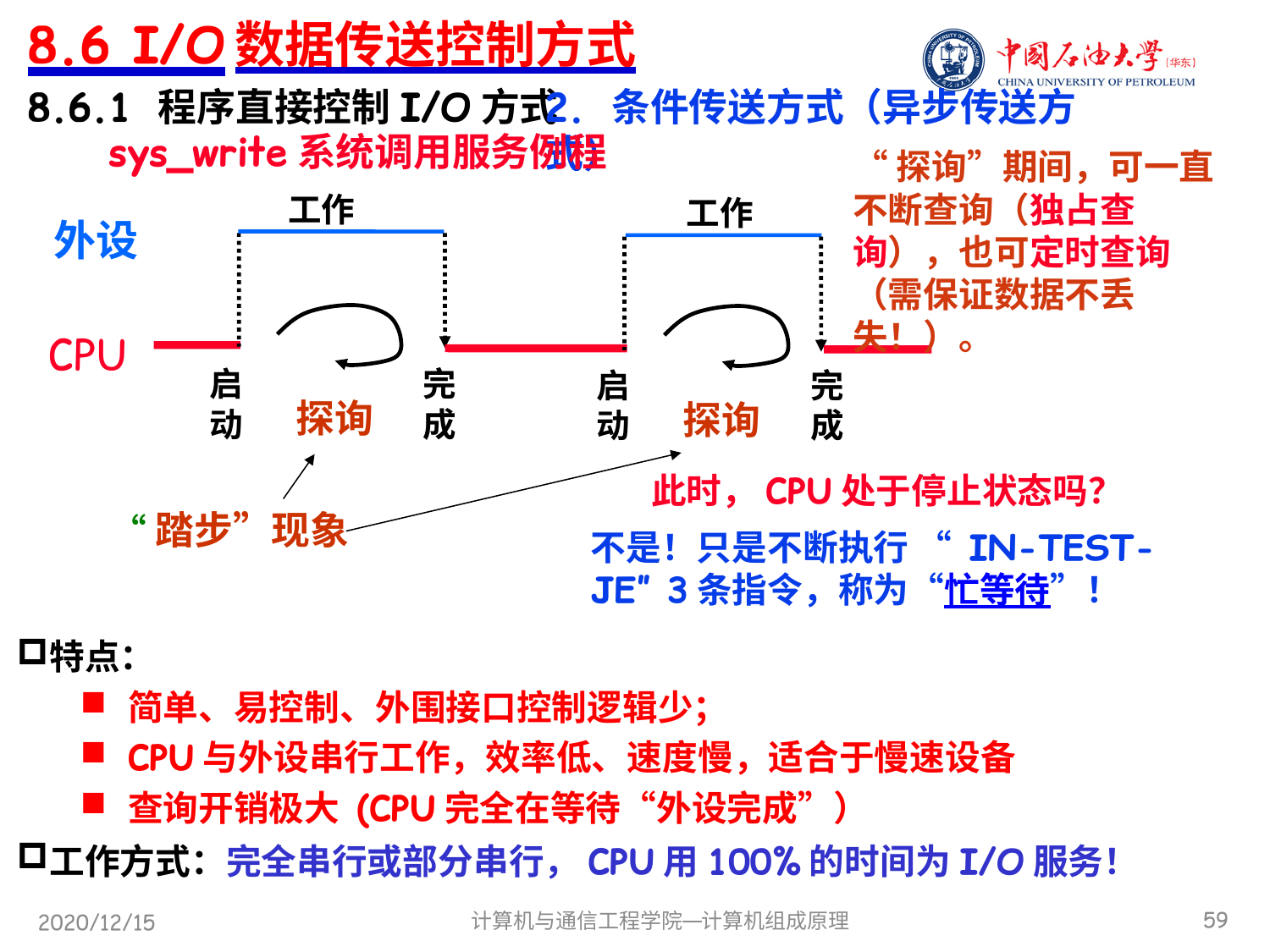

# 8.6 I/O数据传送控制方式
8.6.1 程序直接控制I/O方式
2. 条件传送方式（异步传送方式）
sys_write系统调用服务例程
“探询”期间，可一直不断查询（独占查询），也可定时查询（需保证数据不丢失！）。
工作
工作
外设

CPU

启动
完成
启动
完成
探询
探询

“踏步”现象
此时，CPU处于停止状态吗？
不是！只是不断执行 “ IN-TEST-JE” 3条指令，称为“忙等待”！
特点：
简单、易控制、外围接口控制逻辑少；
CPU与外设串行工作，效率低、速度慢，适合于慢速设备
查询开销极大 (CPU完全在等待“外设完成”）
工作方式：完全串行或部分串行，CPU用100%的时间为I/O服务！
计算机与通信工程学院—计算机组成原理
59
2020/12/15